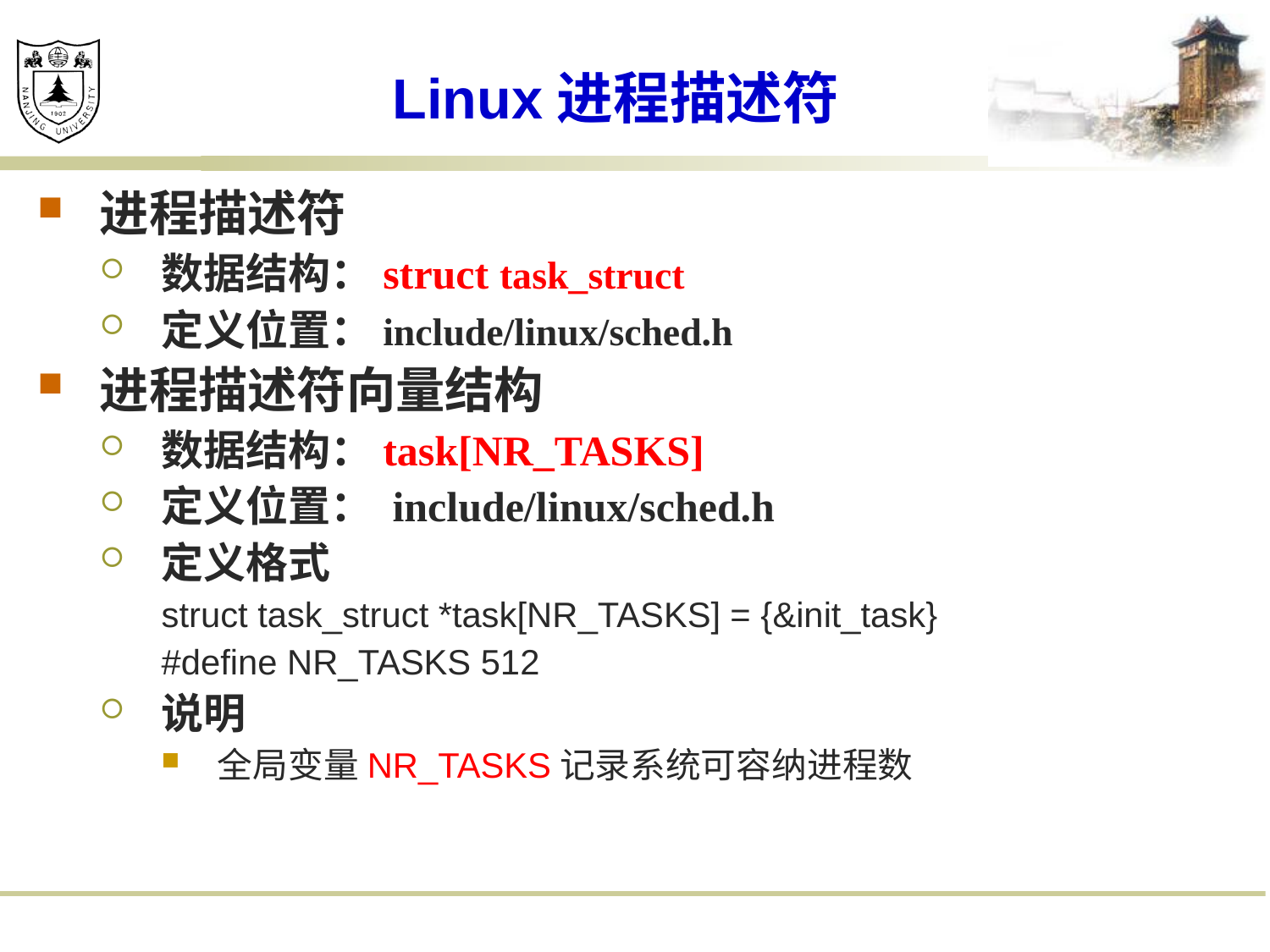

# Linux进程描述符
进程描述符
数据结构：struct task_struct
定义位置：include/linux/sched.h
进程描述符向量结构
数据结构：task[NR_TASKS]
定义位置： include/linux/sched.h
定义格式
struct task_struct *task[NR_TASKS] = {&init_task}
#define NR_TASKS 512
说明
全局变量NR_TASKS记录系统可容纳进程数
127